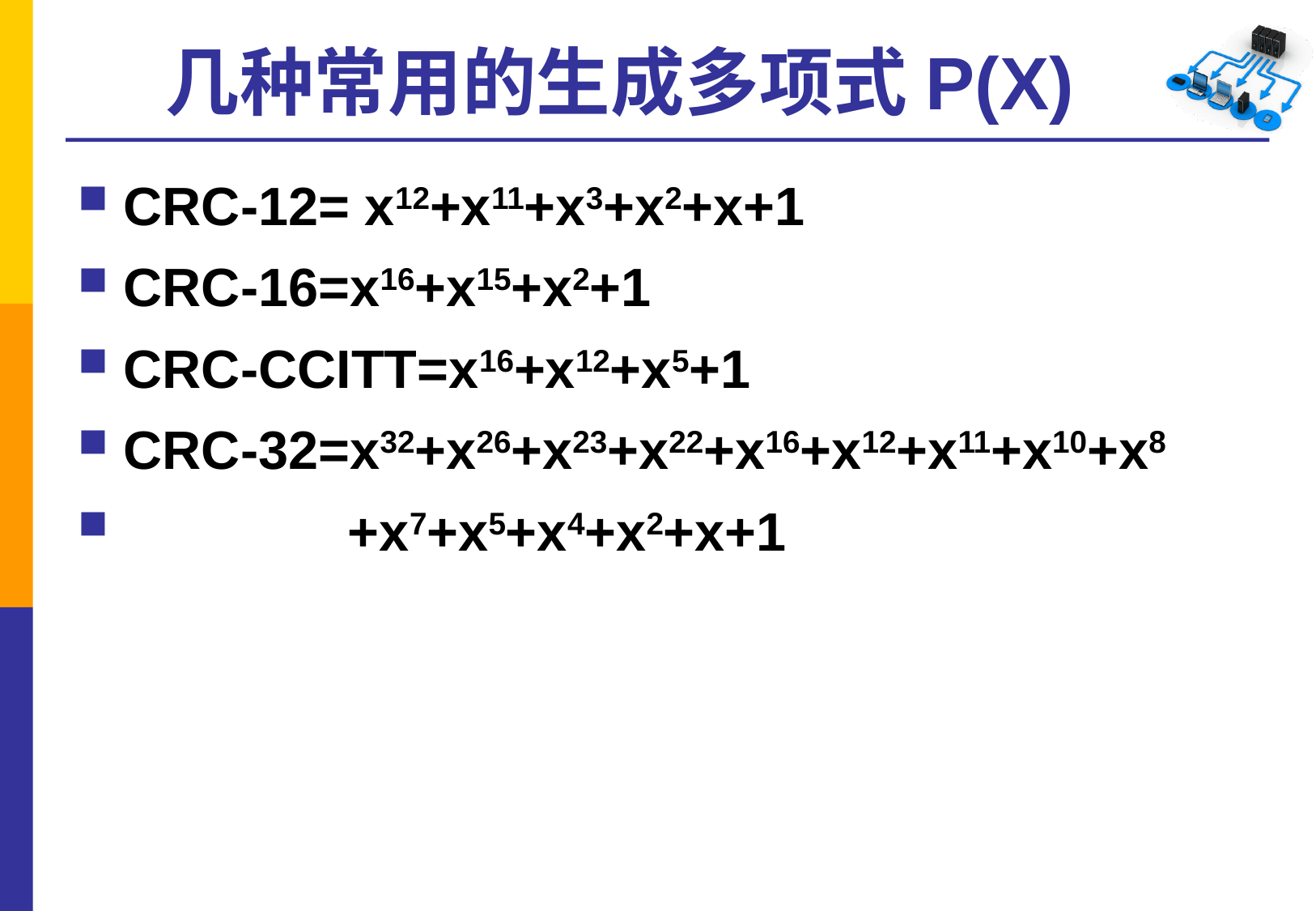

# 几种常用的生成多项式P(X)
CRC-12= x12+x11+x3+x2+x+1
CRC-16=x16+x15+x2+1
CRC-CCITT=x16+x12+x5+1
CRC-32=x32+x26+x23+x22+x16+x12+x11+x10+x8
               +x7+x5+x4+x2+x+1